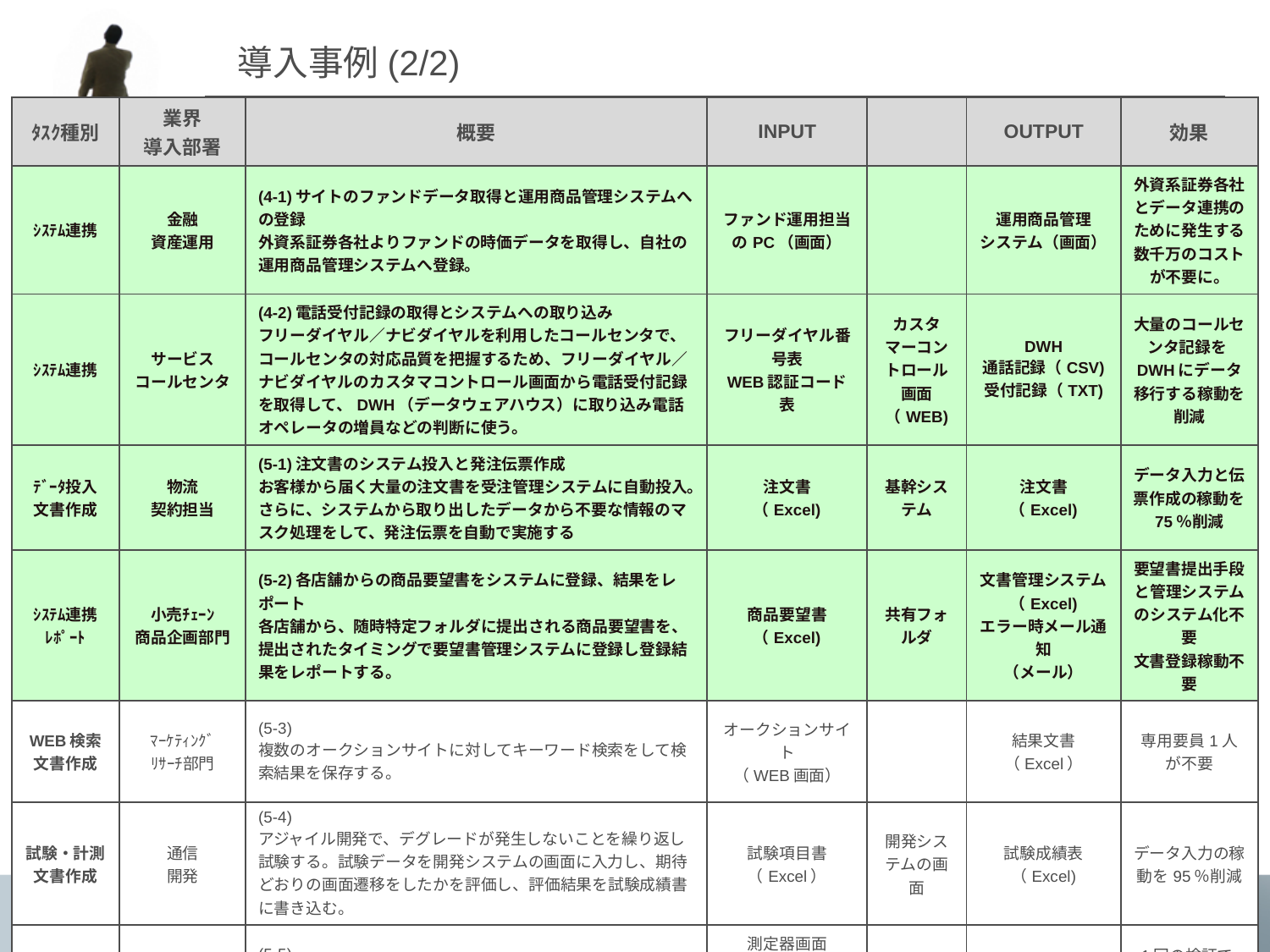

4
# 導入事例(2/2)
| ﾀｽｸ種別 | 業界 導入部署 | 概要 | INPUT |  | OUTPUT | 効果 |
| --- | --- | --- | --- | --- | --- | --- |
| ｼｽﾃﾑ連携 | 金融 資産運用 | (4-1)サイトのファンドデータ取得と運用商品管理システムへの登録 外資系証券各社よりファンドの時価データを取得し、自社の運用商品管理システムへ登録。 | ファンド運用担当のPC（画面） |  | 運用商品管理 システム（画面） | 外資系証券各社とデータ連携のために発生する数千万のコストが不要に。 |
| ｼｽﾃﾑ連携 | サービス コールセンタ | (4-2)電話受付記録の取得とシステムへの取り込み フリーダイヤル／ナビダイヤルを利用したコールセンタで、コールセンタの対応品質を把握するため、フリーダイヤル／ナビダイヤルのカスタマコントロール画面から電話受付記録を取得して、DWH（データウェアハウス）に取り込み電話オペレータの増員などの判断に使う。 | フリーダイヤル番号表 WEB認証コード表 | カスタマーコントロール画面（WEB) | DWH 通話記録（CSV) 受付記録（TXT) | 大量のコールセンタ記録をDWHにデータ移行する稼動を削減 |
| ﾃﾞｰﾀ投入 文書作成 | 物流 契約担当 | (5-1)注文書のシステム投入と発注伝票作成 お客様から届く大量の注文書を受注管理システムに自動投入。さらに、システムから取り出したデータから不要な情報のマスク処理をして、発注伝票を自動で実施する | 注文書 （Excel) | 基幹システム | 注文書 （Excel) | データ入力と伝票作成の稼動を75％削減 |
| ｼｽﾃﾑ連携 ﾚﾎﾟｰﾄ | 小売ﾁｪｰﾝ 商品企画部門 | (5-2)各店舗からの商品要望書をシステムに登録、結果をレポート 各店舗から、随時特定フォルダに提出される商品要望書を、提出されたタイミングで要望書管理システムに登録し登録結果をレポートする。 | 商品要望書（Excel) | 共有フォルダ | 文書管理システム （Excel) エラー時メール通知 （メール） | 要望書提出手段と管理システムのシステム化不要 文書登録稼動不要 |
| WEB検索 文書作成 | ﾏｰｹﾃｨﾝｸﾞ ﾘｻｰﾁ部門 | (5-3) 複数のオークションサイトに対してキーワード検索をして検索結果を保存する。 | オークションサイト （WEB画面） |  | 結果文書 （Excel） | 専用要員1人が不要 |
| 試験・計測 文書作成 | 通信 開発 | (5-4) アジャイル開発で、デグレードが発生しないことを繰り返し試験する。試験データを開発システムの画面に入力し、期待どおりの画面遷移をしたかを評価し、評価結果を試験成績書に書き込む。 | 試験項目書（Excel） | 開発システムの画面 | 試験成績表 （Excel) | データ入力の稼動を95％削減 |
| 試験・計測 ﾃﾞｰﾀ保存 | 通信 開発 | (5-5) 伝送測定器の測定結果を画面から読み取り、データ形式変換（HTML→CSV)して測定結果を保存 | 測定器画面 （HTML) 測定器IPアドレス （Excel) |  | 測定結果 （CSV) | 1回の検証で50時間の稼動削減 |